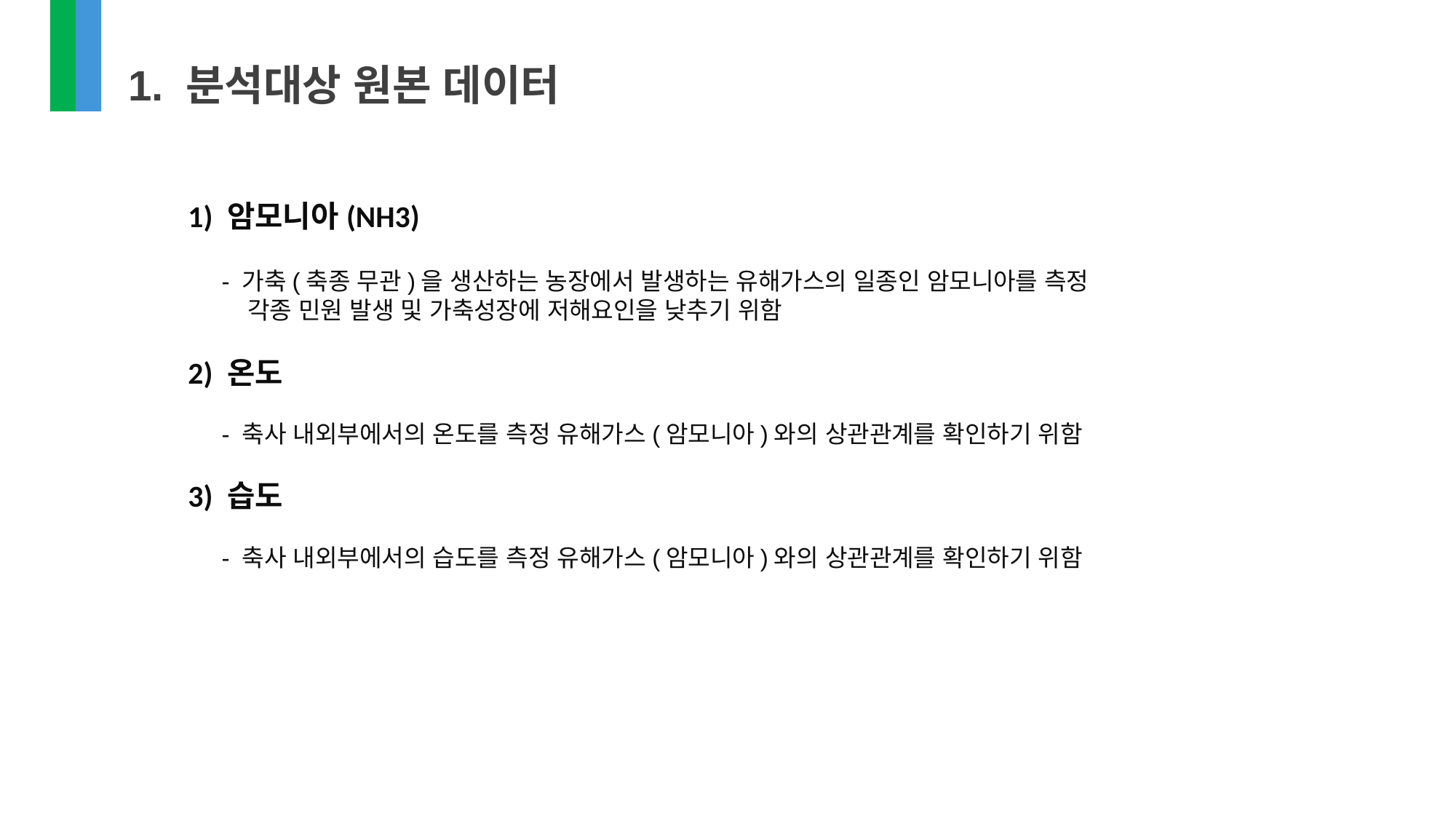

1. 분석대상 원본 데이터
1) 암모니아(NH3)

     - 가축(축종 무관)을 생산하는 농장에서 발생하는 유해가스의 일종인 암모니아를 측정
        각종 민원 발생 및 가축성장에 저해요인을 낮추기 위함

2) 온도

     - 축사 내외부에서의 온도를 측정 유해가스(암모니아)와의 상관관계를 확인하기 위함

3) 습도

     - 축사 내외부에서의 습도를 측정 유해가스(암모니아)와의 상관관계를 확인하기 위함